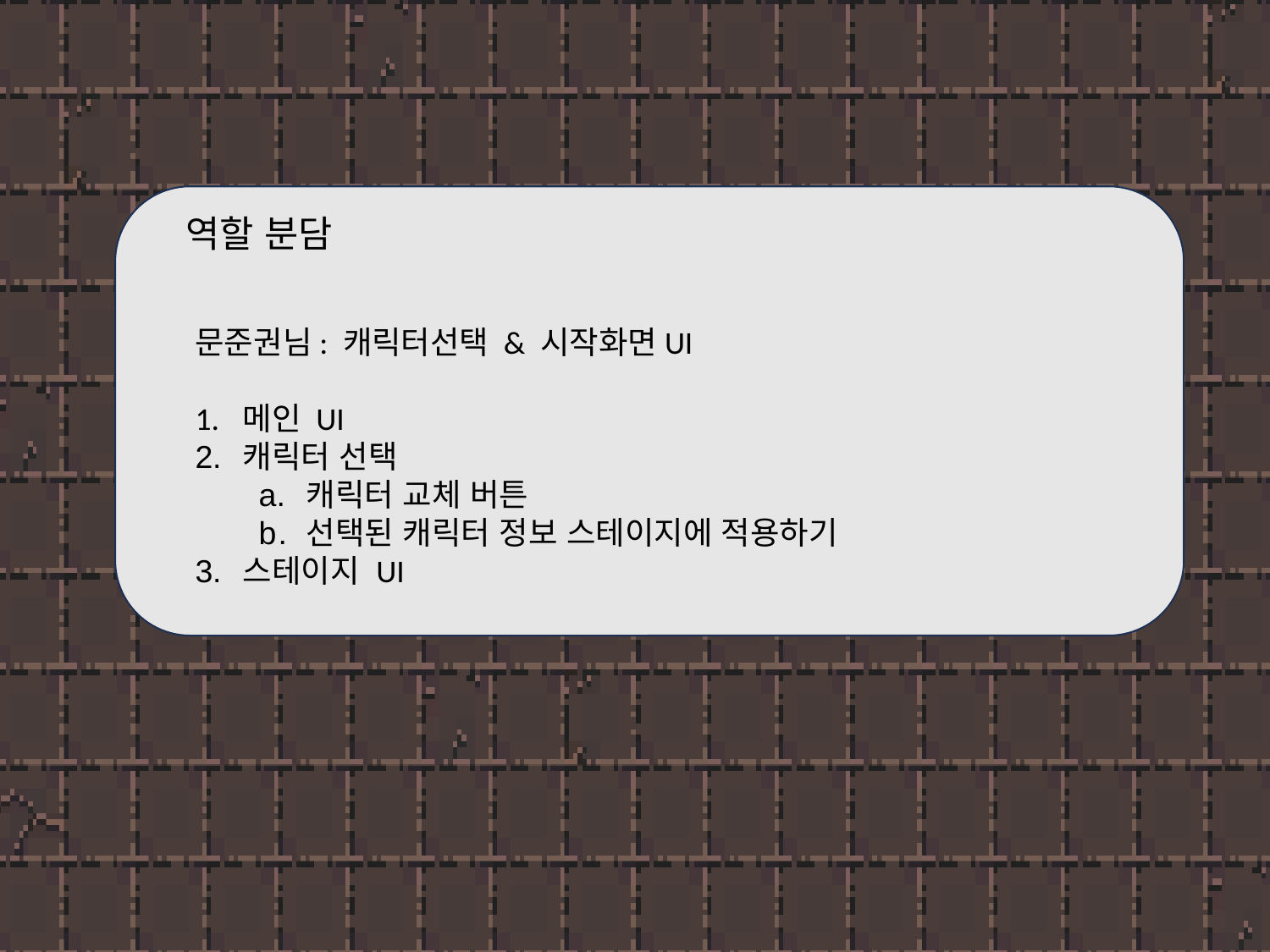

역할 분담
문준권님: 캐릭터선택 & 시작화면UI

메인 UI
캐릭터 선택
캐릭터 교체 버튼
선택된 캐릭터 정보 스테이지에 적용하기
스테이지 UI